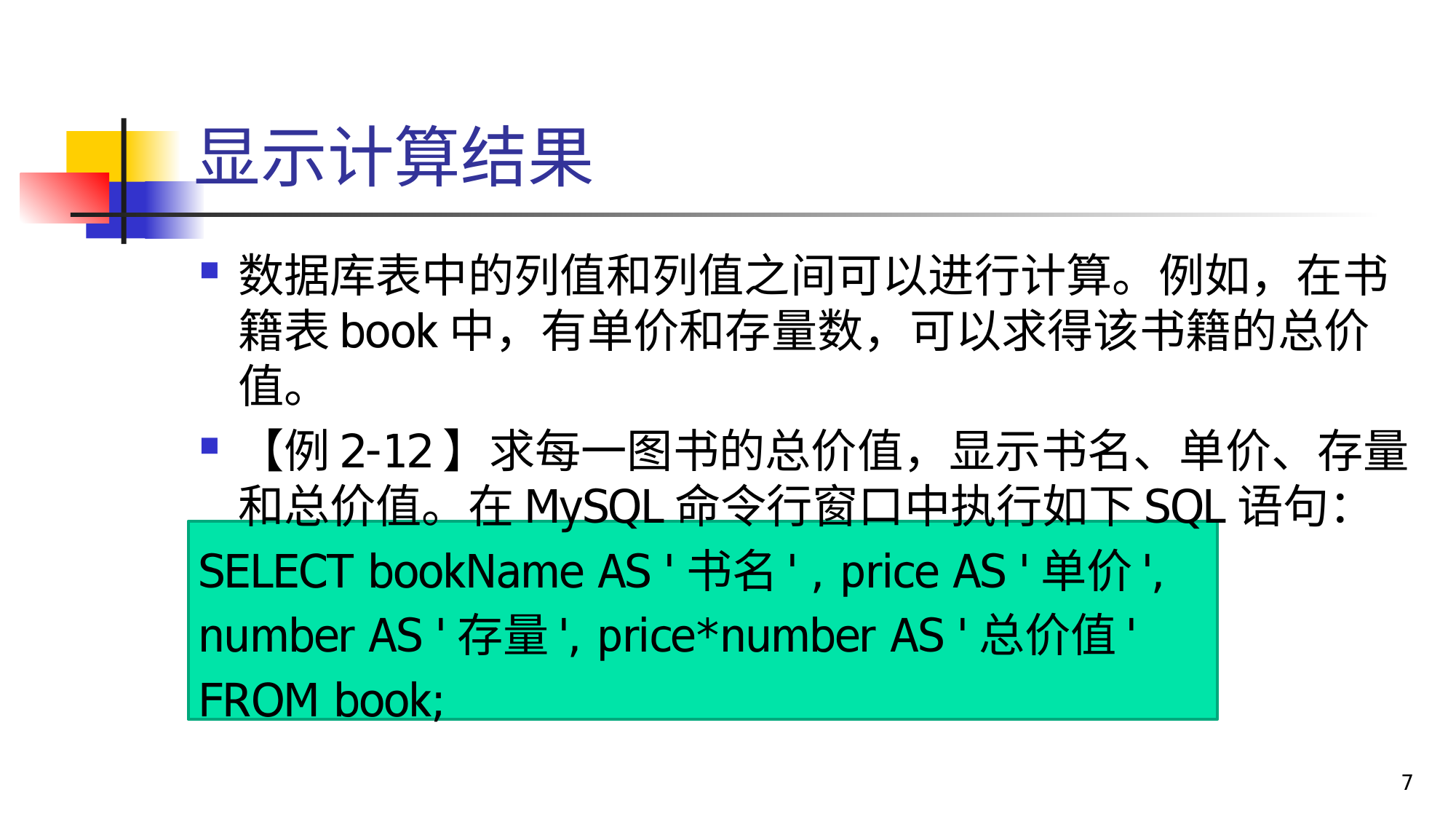

# 显示计算结果
数据库表中的列值和列值之间可以进行计算。例如，在书籍表book中，有单价和存量数，可以求得该书籍的总价值。
【例2-12】求每一图书的总价值，显示书名、单价、存量和总价值。在MySQL命令行窗口中执行如下SQL语句：
SELECT bookName AS '书名' , price AS '单价',
number AS '存量', price*number AS '总价值'
FROM book;

7